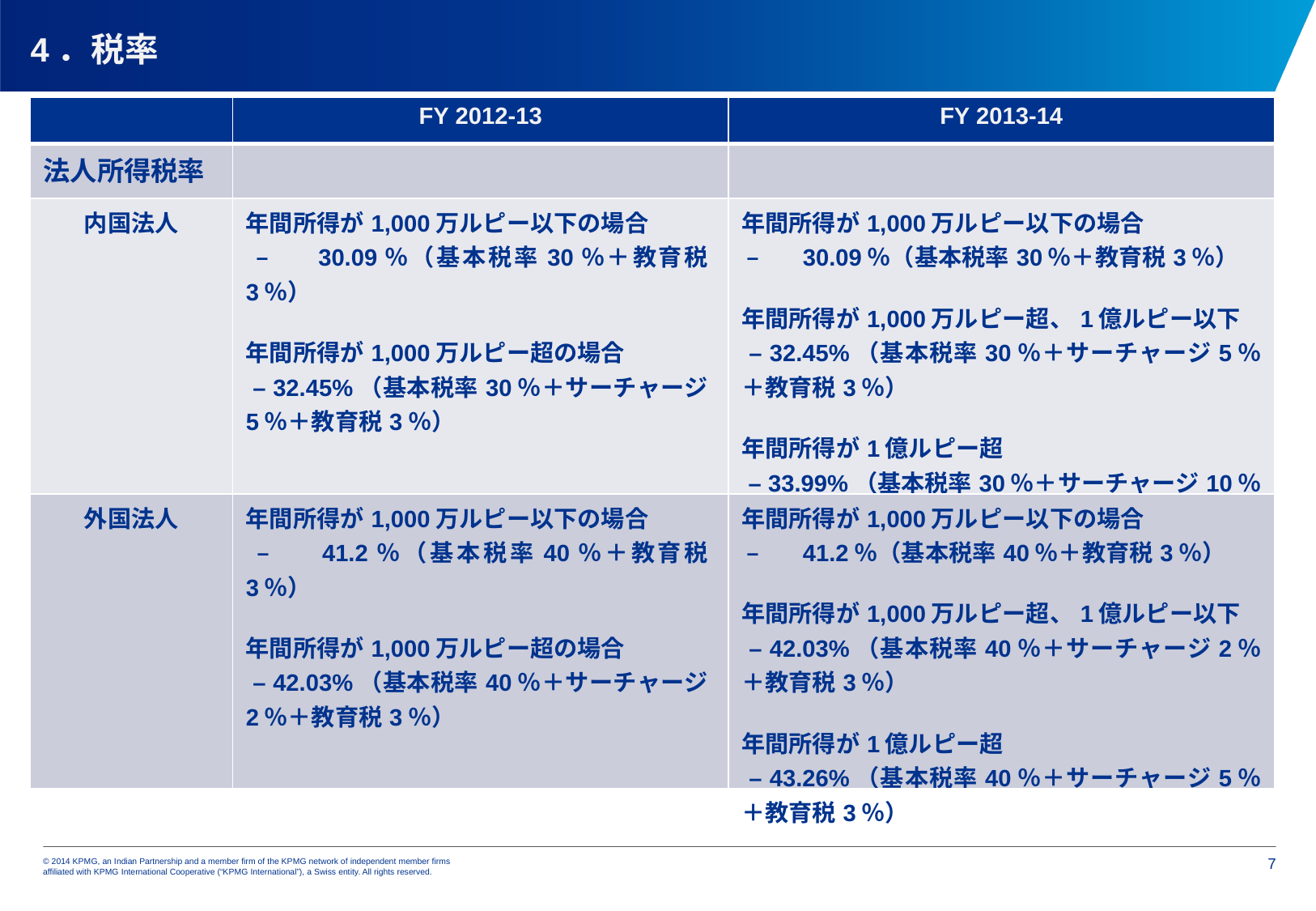

4．税率
|  | FY 2012-13 | FY 2013-14 |
| --- | --- | --- |
| 法人所得税率 |  |  |
| 内国法人 | 年間所得が1,000万ルピー以下の場合 – 　30.09％（基本税率30％＋教育税3％） 年間所得が1,000万ルピー超の場合 – 32.45%（基本税率30％＋サーチャージ5％＋教育税3％） | 年間所得が1,000万ルピー以下の場合 – 　30.09％（基本税率30％＋教育税3％） 年間所得が1,000万ルピー超、1億ルピー以下 – 32.45%（基本税率30％＋サーチャージ5％＋教育税3％） 年間所得が1億ルピー超 – 33.99%（基本税率30％＋サーチャージ10％＋教育税3％） |
| 外国法人 | 年間所得が1,000万ルピー以下の場合 – 　41.2％（基本税率40％＋教育税3％） 年間所得が1,000万ルピー超の場合 – 42.03%（基本税率40％＋サーチャージ2％＋教育税3％） | 年間所得が1,000万ルピー以下の場合 – 　41.2％（基本税率40％＋教育税3％） 年間所得が1,000万ルピー超、1億ルピー以下 – 42.03%（基本税率40％＋サーチャージ2％＋教育税3％） 年間所得が1億ルピー超 – 43.26%（基本税率40％＋サーチャージ5％＋教育税3％） |
7